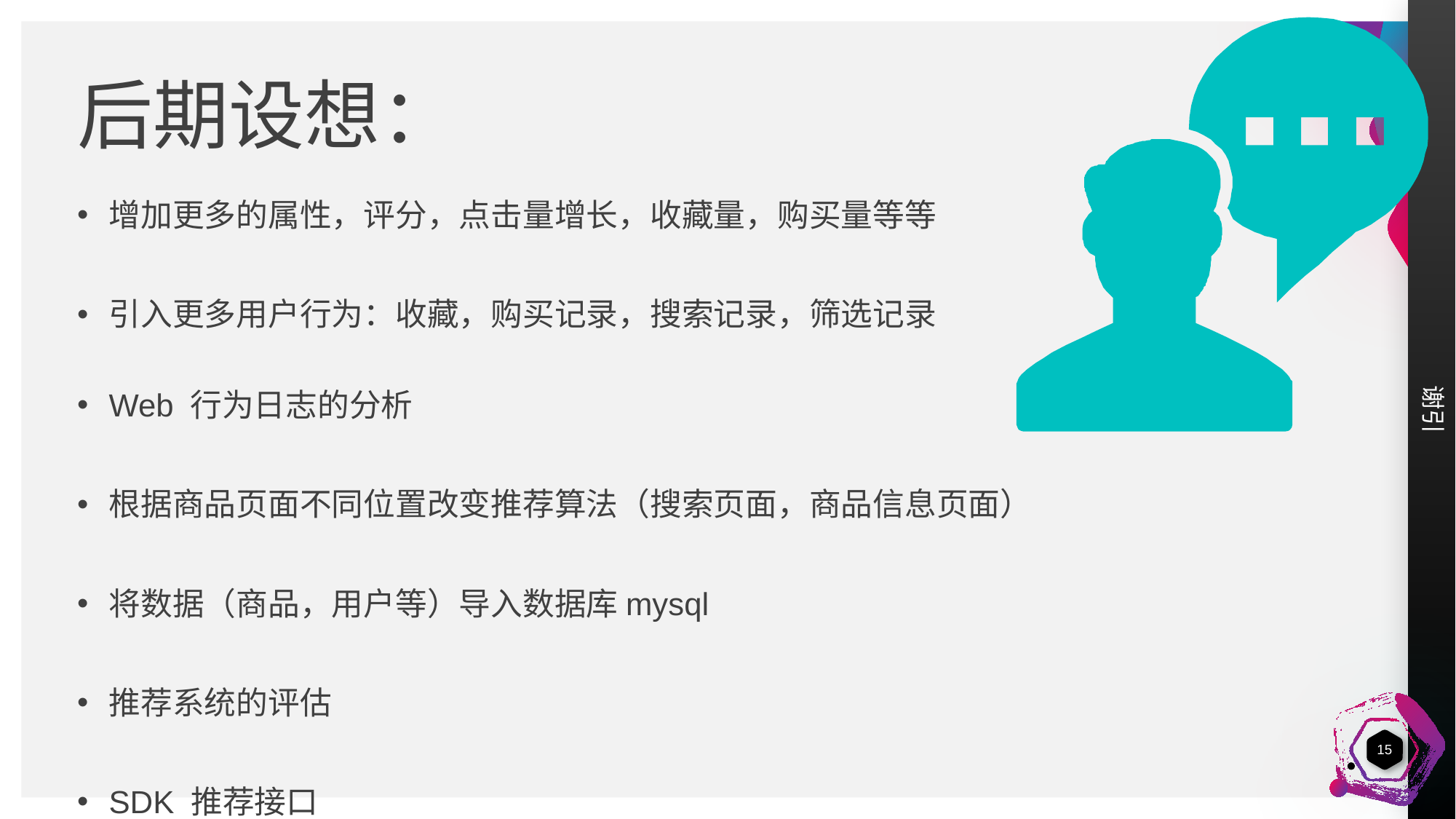

# 后期设想：
增加更多的属性，评分，点击量增长，收藏量，购买量等等

引入更多用户行为：收藏，购买记录，搜索记录，筛选记录

Web 行为日志的分析

根据商品页面不同位置改变推荐算法（搜索页面，商品信息页面）

将数据（商品，用户等）导入数据库mysql

推荐系统的评估

SDK 推荐接口

15